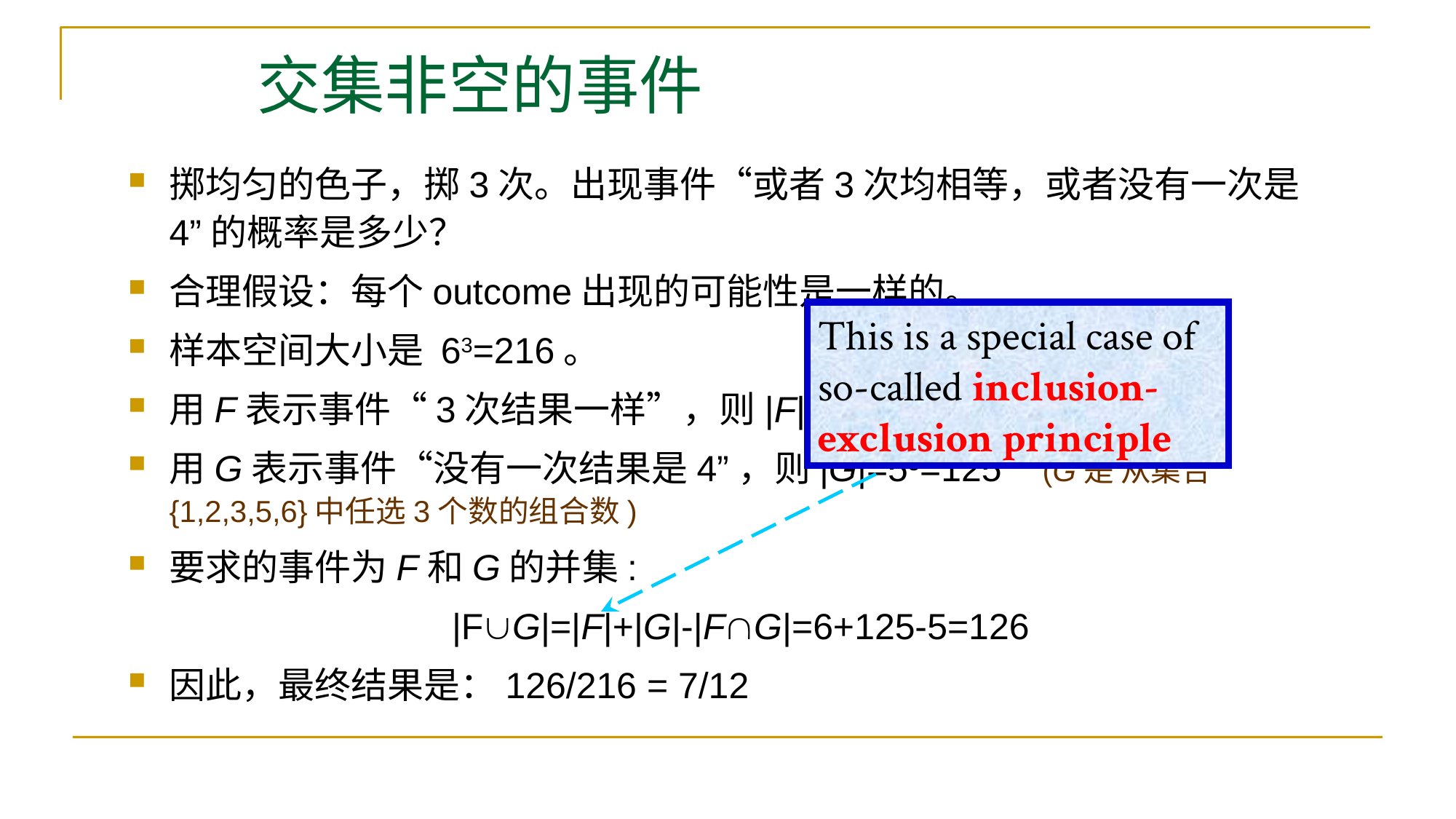

# 交集非空的事件
掷均匀的色子，掷3次。出现事件“或者3次均相等，或者没有一次是4”的概率是多少？
合理假设：每个outcome出现的可能性是一样的。
样本空间大小是 63=216。
用F表示事件“3次结果一样”，则|F|=6   (F={111,222,…,666})
用G表示事件“没有一次结果是4”，则|G|=53=125    (G是 从集合{1,2,3,5,6}中任选3个数的组合数)
要求的事件为F和G的并集:
|F∪G|=|F|+|G|-|F∩G|=6+125-5=126
因此，最终结果是：126/216 = 7/12

This is a special case of so-called inclusion-exclusion principle